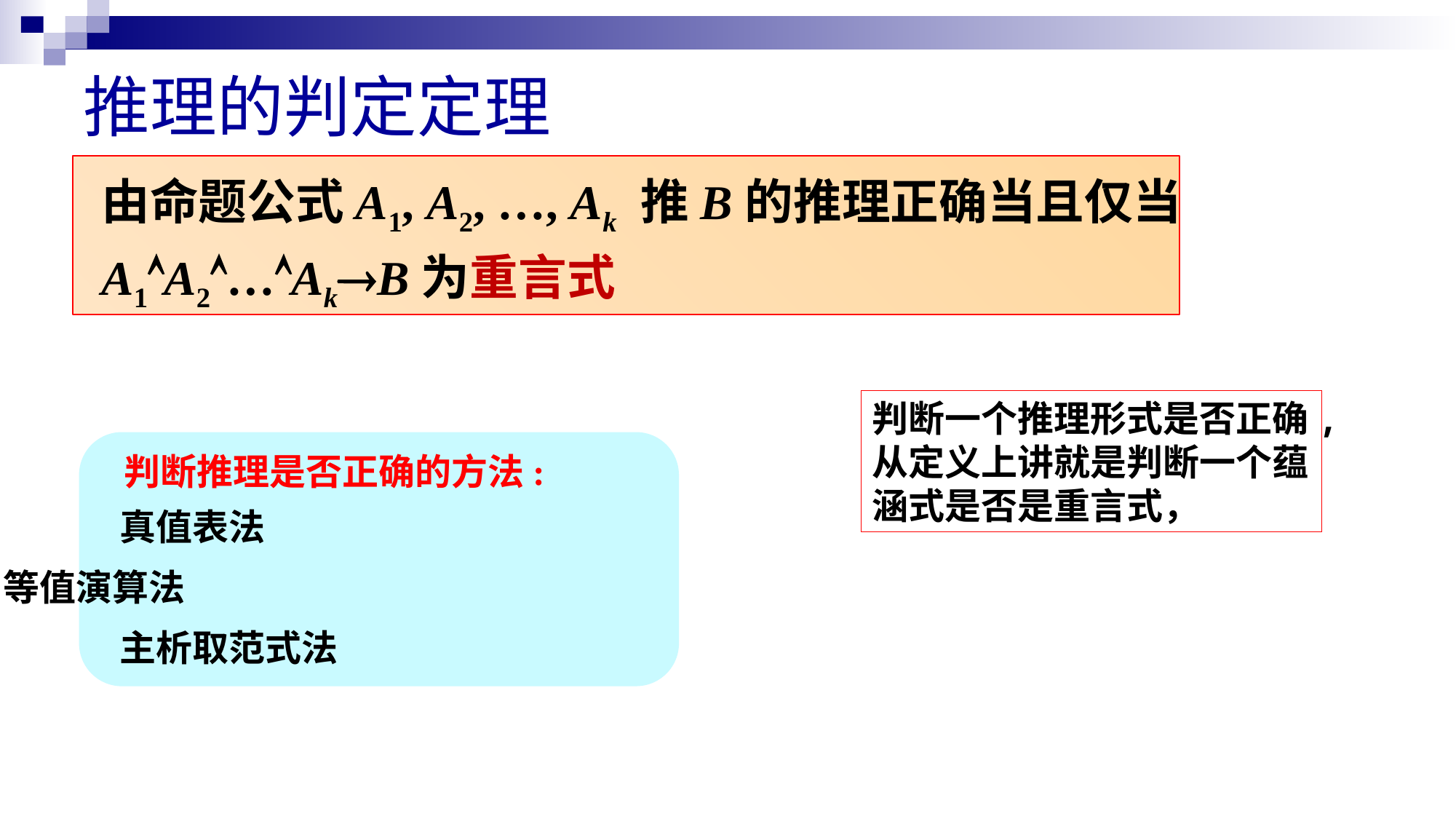

# 推理的判定定理

由命题公式A1, A2, …, Ak 推B的推理正确当且仅当
A1∧A2∧…∧Ak→B为重言式
判断一个推理形式是否正确,从定义上讲就是判断一个蕴涵式是否是重言式，

   判断推理是否正确的方法:
真值表法
等值演算法
主析取范式法